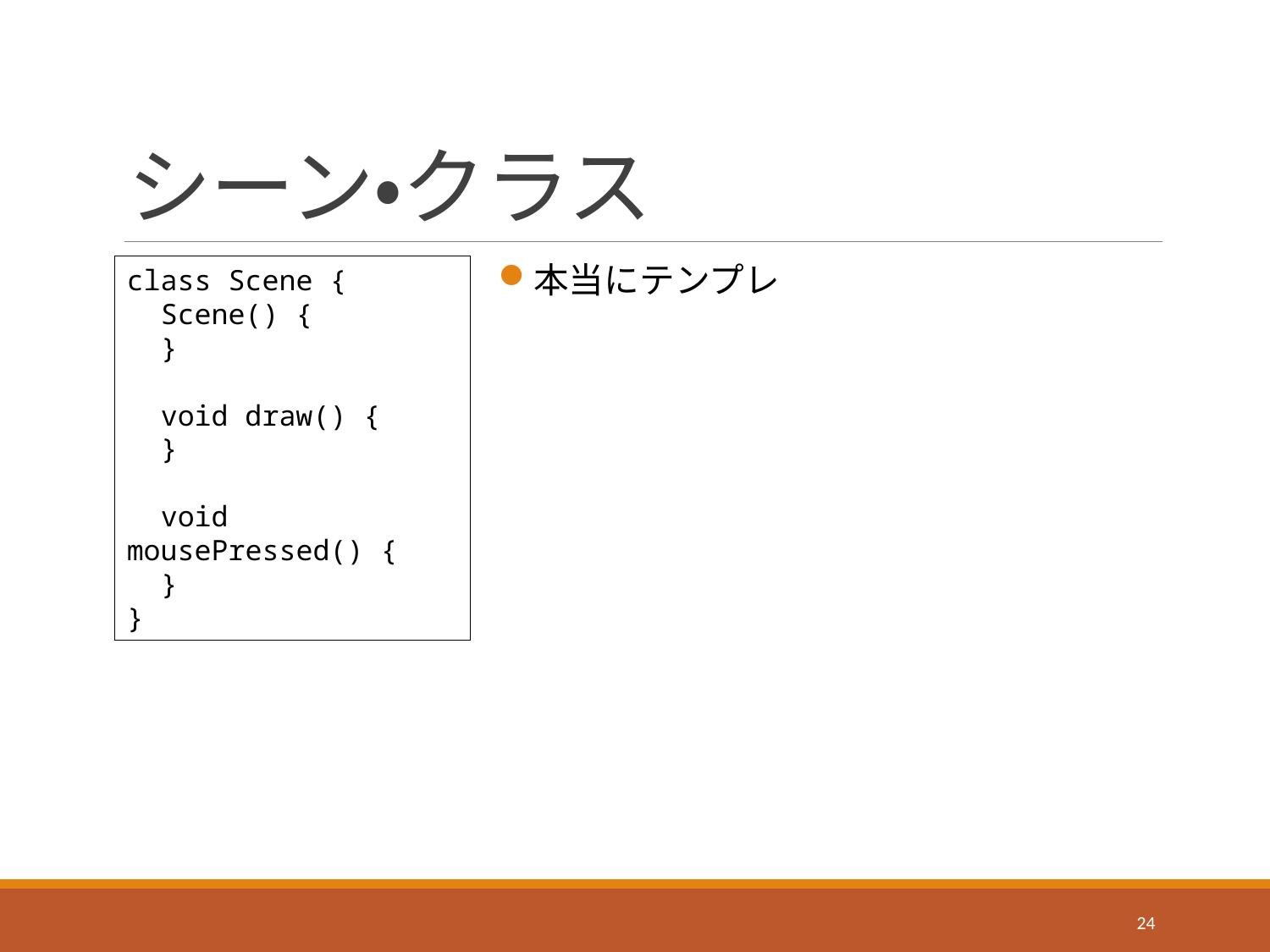

# シーン・クラス
class Scene {
  Scene() {
  }

  void draw() {
  }

  void mousePressed() {
  }
}
本当にテンプレ
24